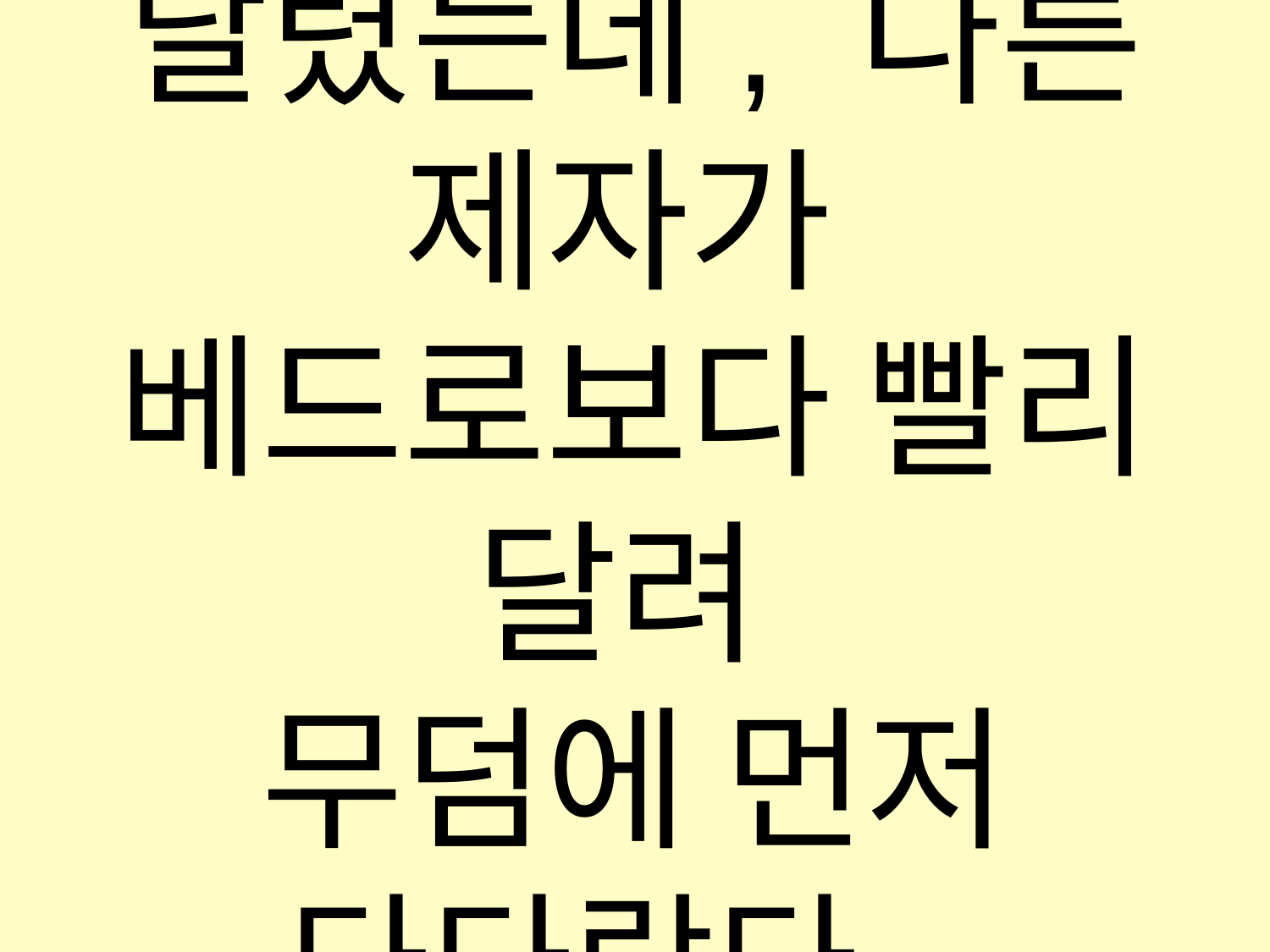

갔다. 두 사람이 함께
달렸는데, 다른 제자가
베드로보다 빨리 달려
무덤에 먼저 다다랐다.
그는 몸을 굽혀 아마포가